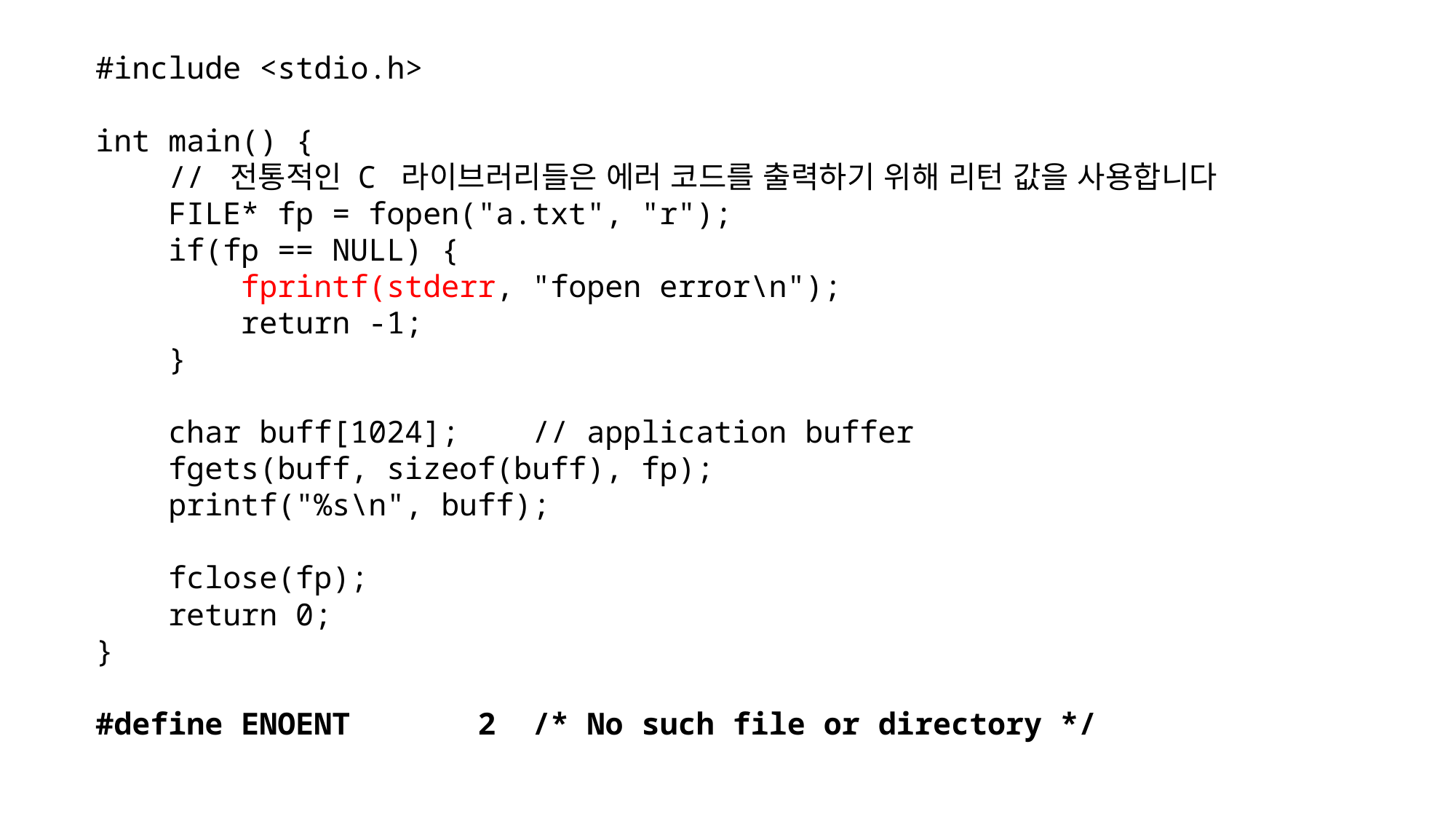

#include <stdio.h>

int main() {
    // 전통적인 C 라이브러리들은 에러 코드를 출력하기 위해 리턴 값을 사용합니다
    FILE* fp = fopen("a.txt", "r");
    if(fp == NULL) {
        fprintf(stderr, "fopen error\n");
        return -1;
    }

    char buff[1024];    // application buffer
    fgets(buff, sizeof(buff), fp);
    printf("%s\n", buff);

    fclose(fp);
    return 0;
}

#define ENOENT       2  /* No such file or directory */